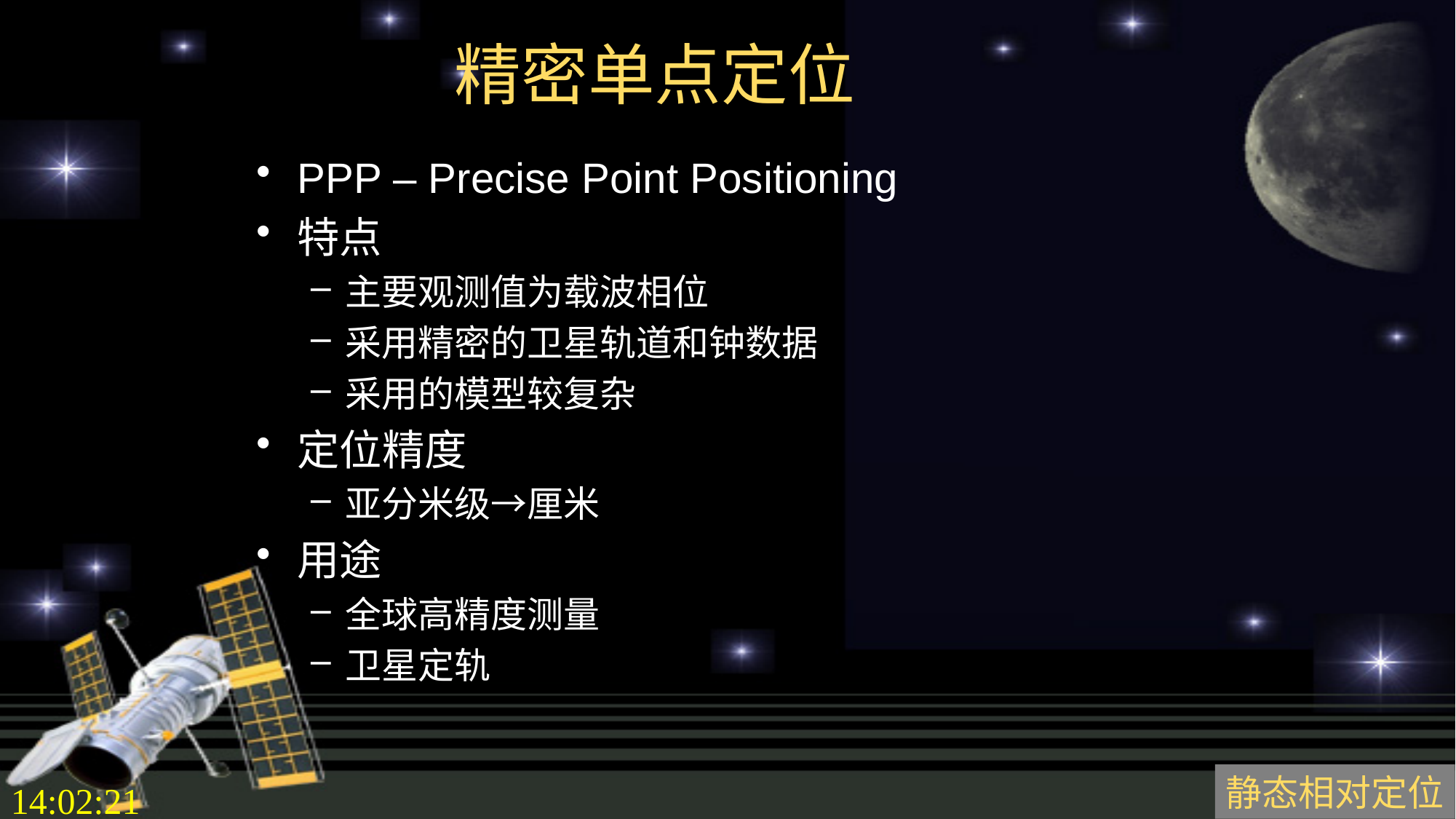

# 精密单点定位
PPP – Precise Point Positioning
特点
主要观测值为载波相位
采用精密的卫星轨道和钟数据
采用的模型较复杂
定位精度
亚分米级→厘米
用途
全球高精度测量
卫星定轨
静态相对定位